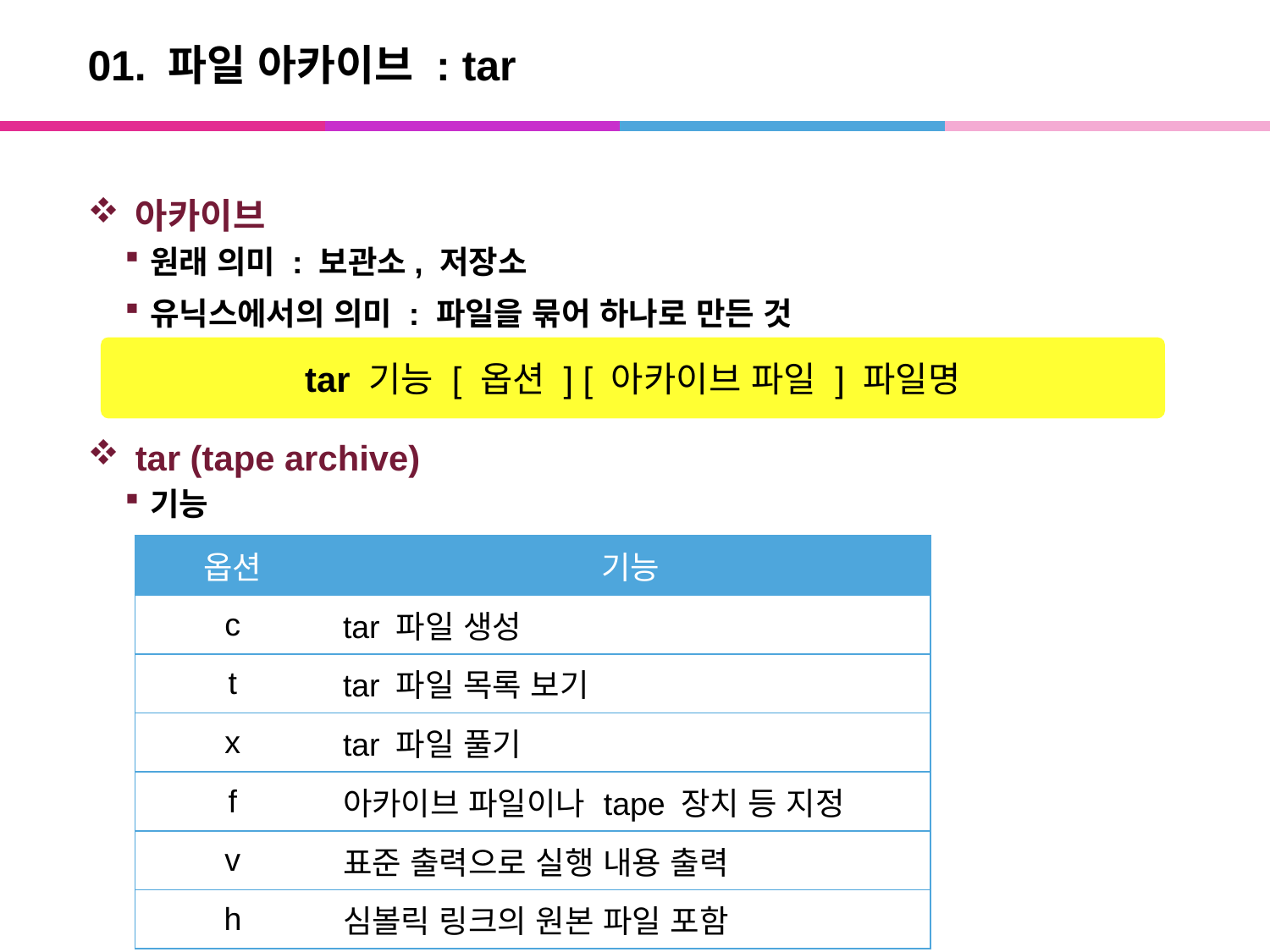

# 01. 파일 아카이브 : tar
아카이브
원래 의미 : 보관소, 저장소
유닉스에서의 의미 : 파일을 묶어 하나로 만든 것

tar (tape archive)
기능

tar 기능 [ 옵션 ] [ 아카이브 파일 ] 파일명
| 옵션 | 기능 |
| --- | --- |
| c | tar 파일 생성 |
| t | tar 파일 목록 보기 |
| x | tar 파일 풀기 |
| f | 아카이브 파일이나 tape 장치 등 지정 |
| v | 표준 출력으로 실행 내용 출력 |
| h | 심볼릭 링크의 원본 파일 포함 |